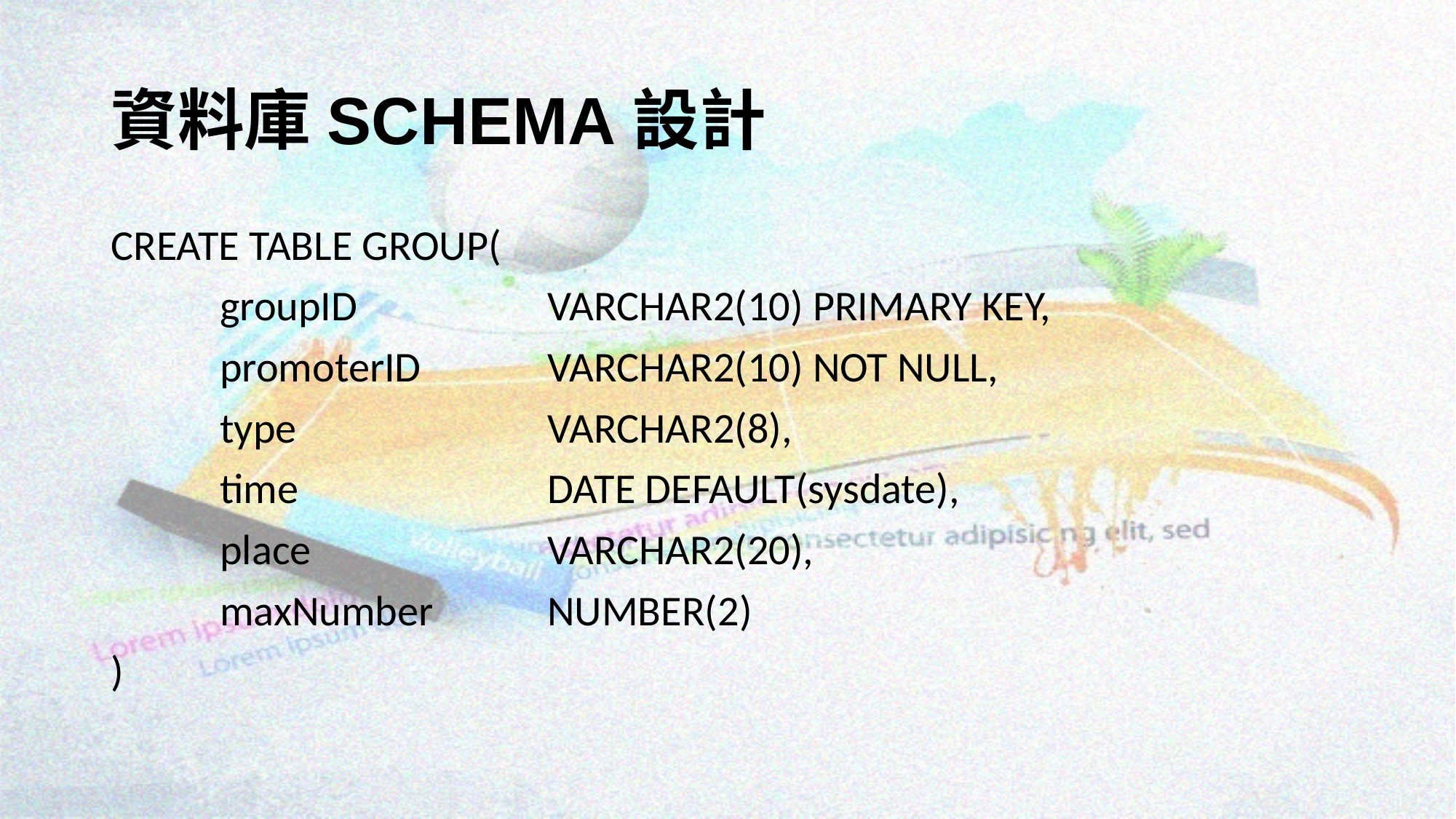

# 資料庫SCHEMA設計
CREATE TABLE GROUP(
	groupID		VARCHAR2(10) PRIMARY KEY,
	promoterID		VARCHAR2(10) NOT NULL,
	type			VARCHAR2(8),
	time			DATE DEFAULT(sysdate),
	place			VARCHAR2(20),
	maxNumber		NUMBER(2)
)